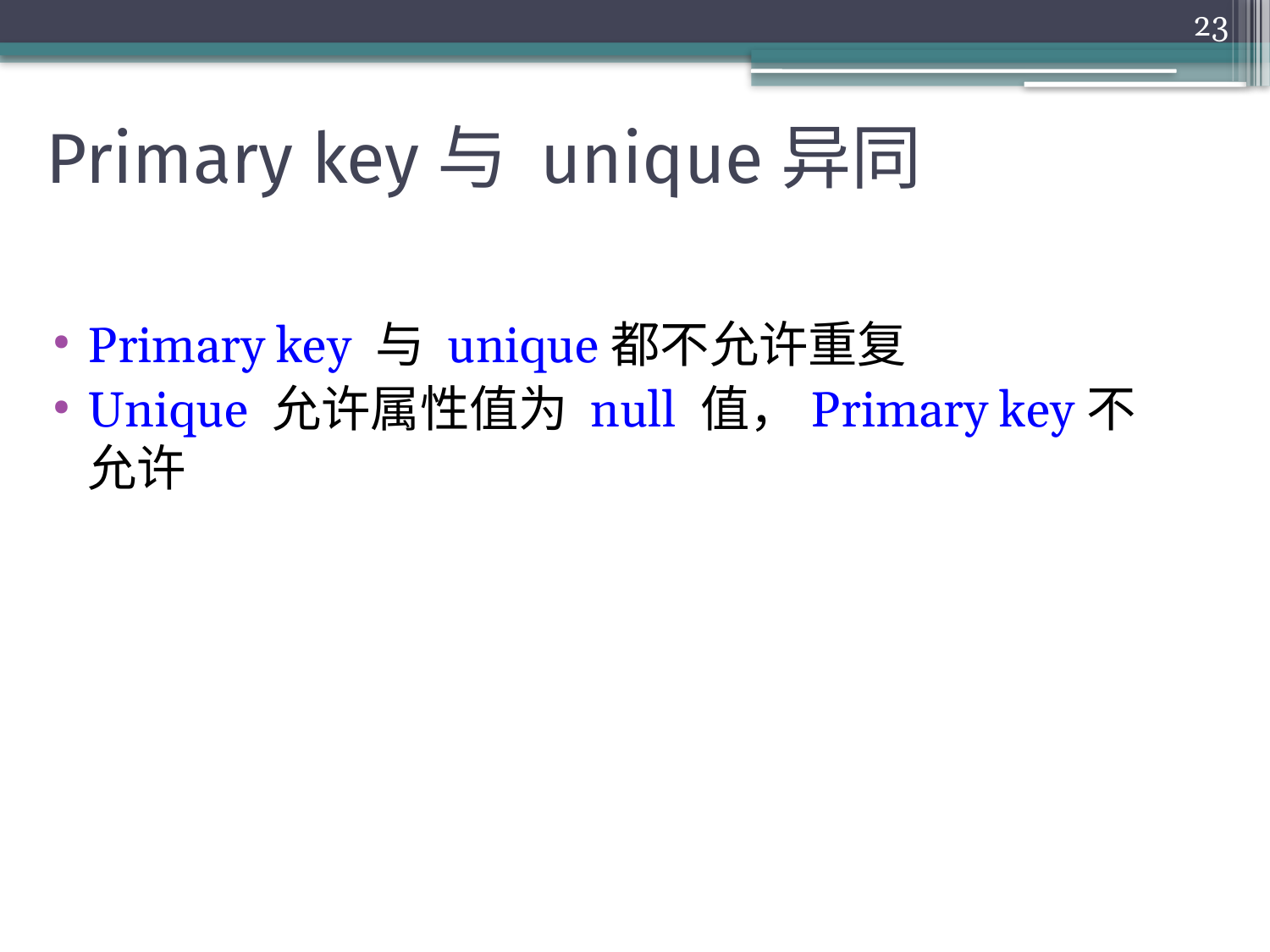

23
# Primary key与 unique异同
Primary key 与 unique都不允许重复
Unique 允许属性值为 null 值，Primary key不允许